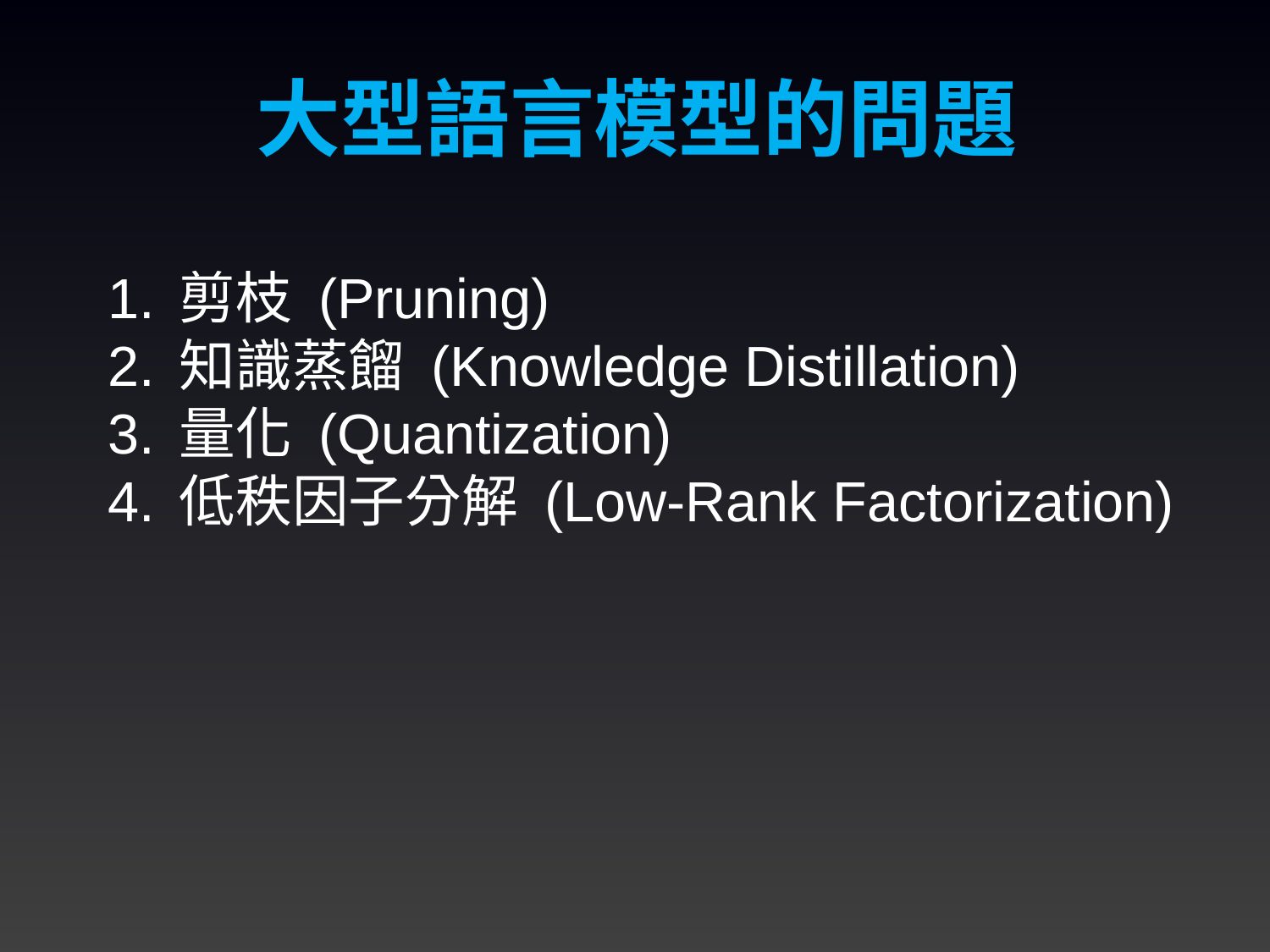

大型語言模型的問題
剪枝 (Pruning)
知識蒸餾 (Knowledge Distillation)
量化 (Quantization)
低秩因子分解 (Low-Rank Factorization)